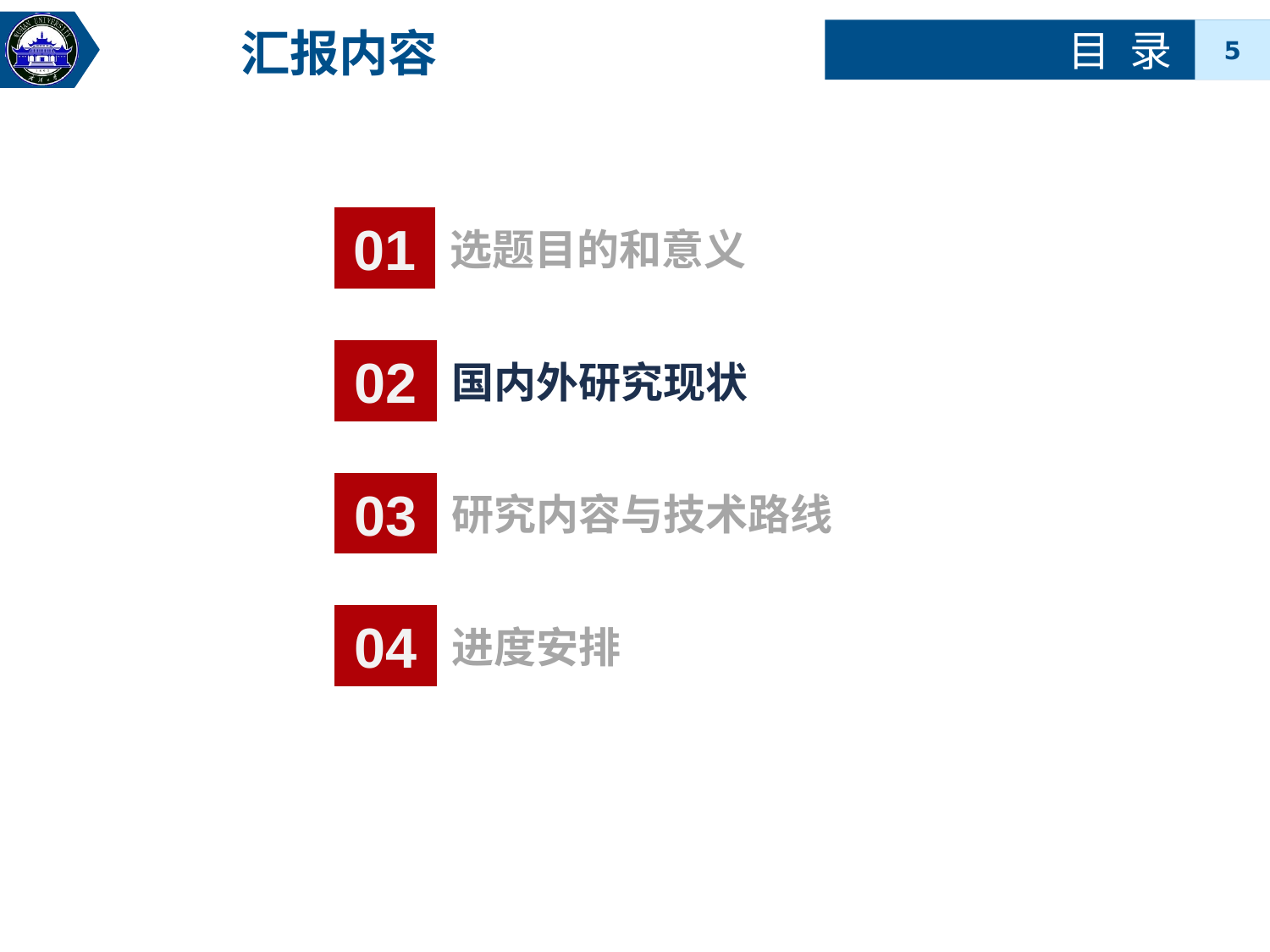

汇报内容
目  录
01
选题目的和意义
02
国内外研究现状
03
研究内容与技术路线
04
进度安排